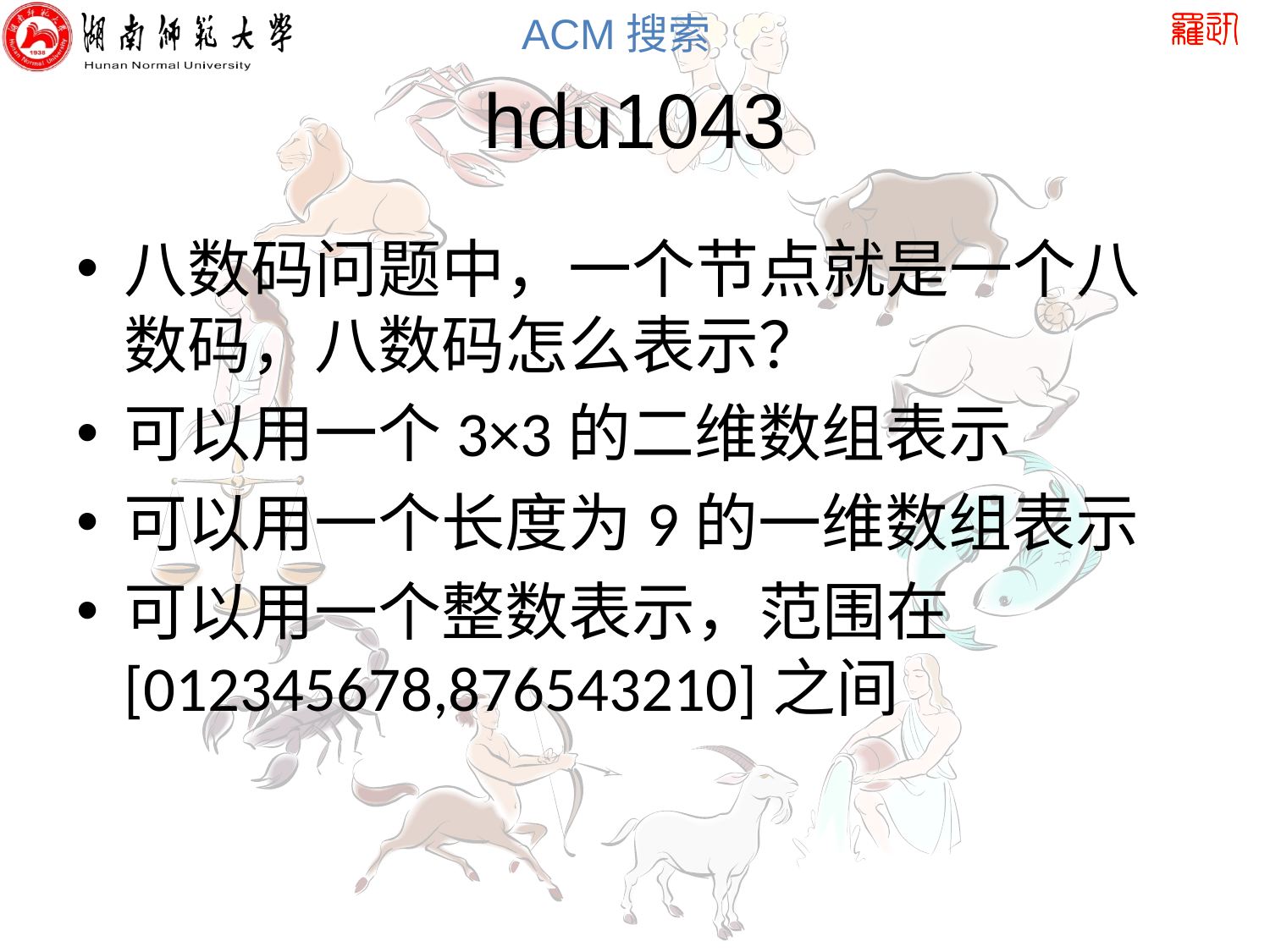

# hdu1043
八数码问题中，一个节点就是一个八数码，八数码怎么表示？
可以用一个3×3的二维数组表示
可以用一个长度为9的一维数组表示
可以用一个整数表示，范围在[012345678,876543210]之间